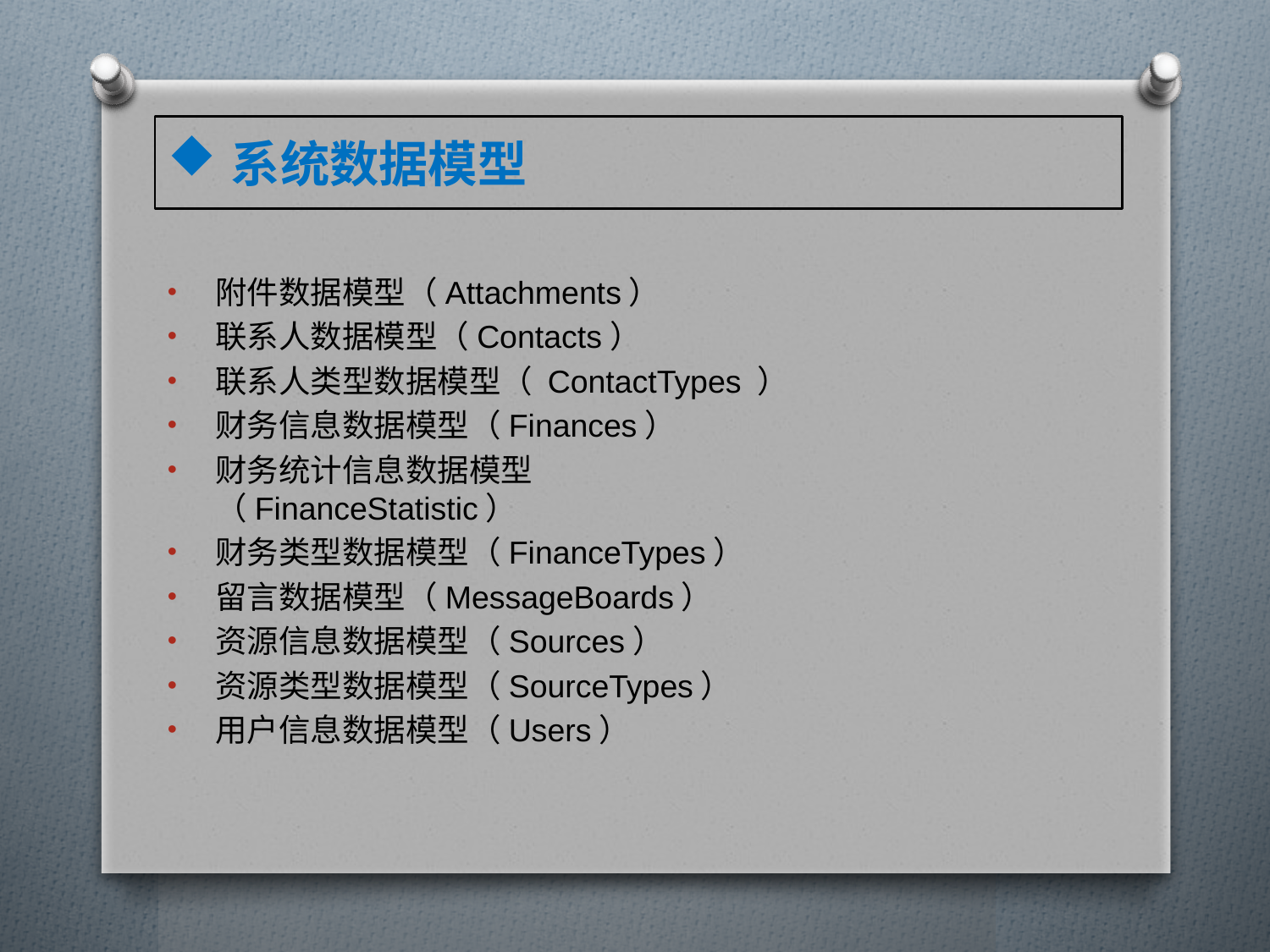

# 系统数据模型
附件数据模型（Attachments）
联系人数据模型（Contacts）
联系人类型数据模型（ ContactTypes ）
财务信息数据模型（Finances）
财务统计信息数据模型（FinanceStatistic）
财务类型数据模型（FinanceTypes）
留言数据模型（MessageBoards）
资源信息数据模型（Sources）
资源类型数据模型（SourceTypes）
用户信息数据模型（Users）